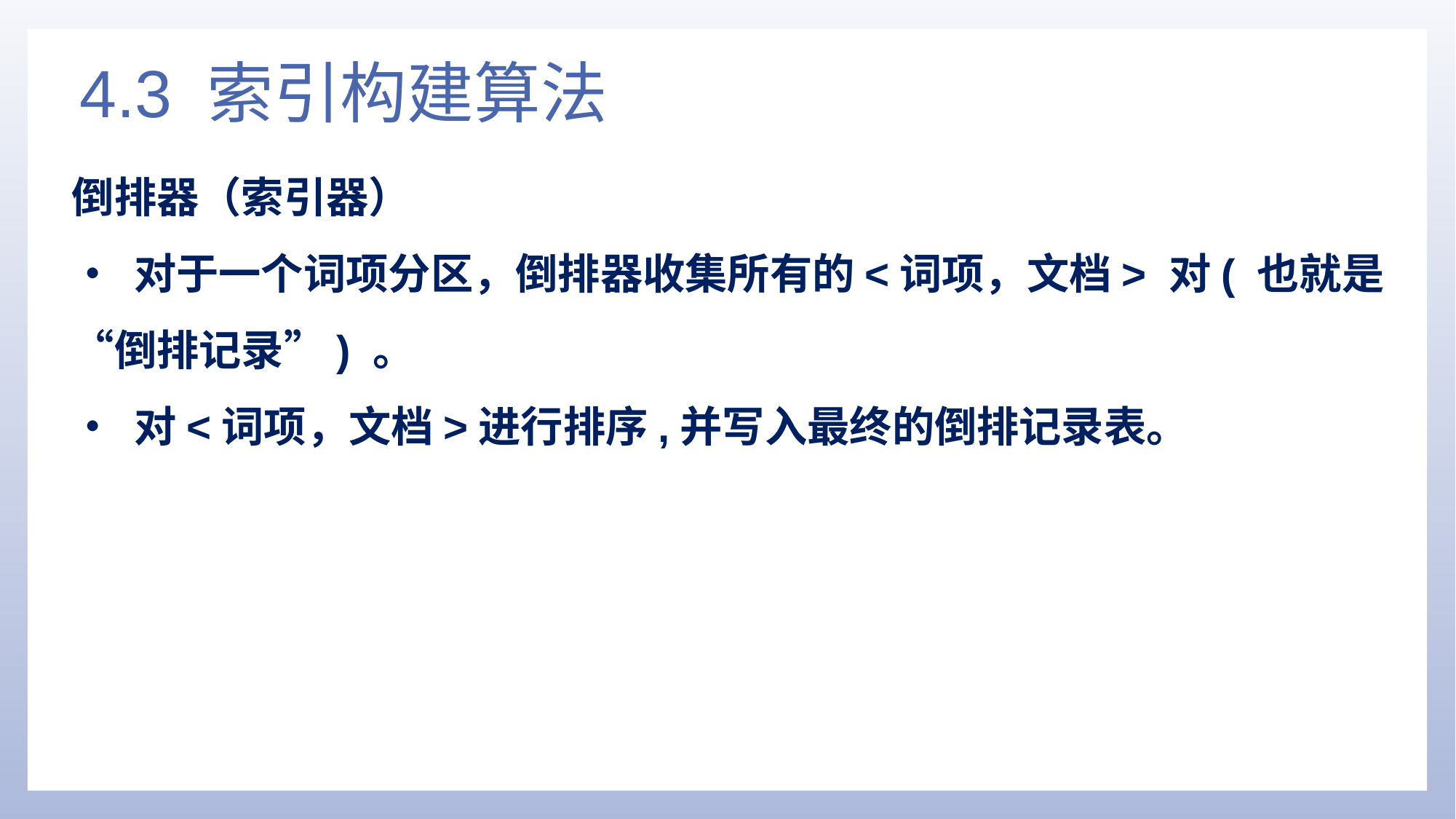

# 4.3 索引构建算法
倒排器（索引器）
• 对于一个词项分区，倒排器收集所有的<词项，文档> 对( 也就是“倒排记录”) 。
• 对<词项，文档>进行排序,并写入最终的倒排记录表。